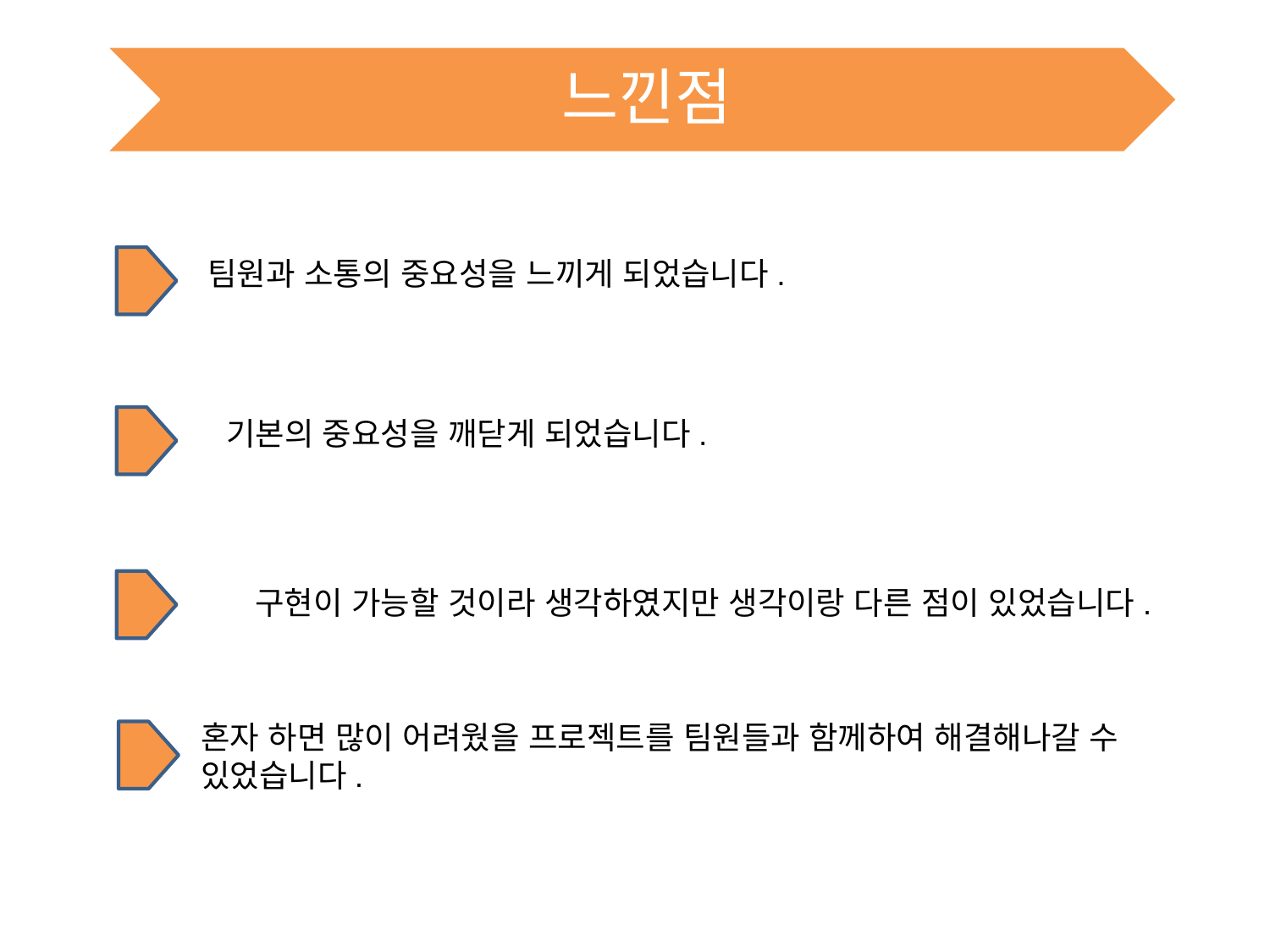

느낀점

 팀원과 소통의 중요성을 느끼게 되었습니다.

 기본의 중요성을 깨닫게 되었습니다.

구현이 가능할 것이라 생각하였지만 생각이랑 다른 점이 있었습니다.
혼자 하면 많이 어려웠을 프로젝트를 팀원들과 함께하여 해결해나갈 수 있었습니다.